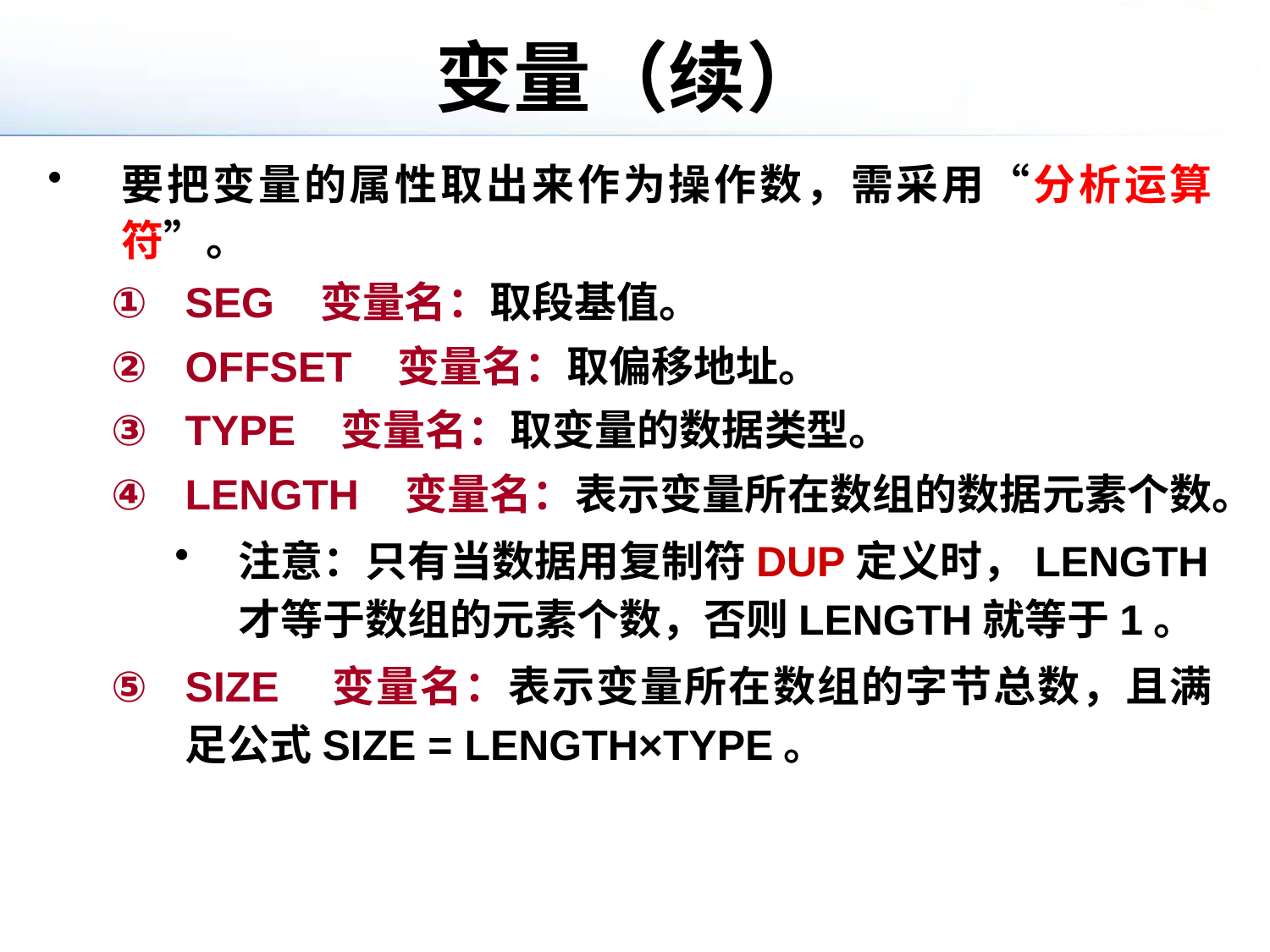

# 变量（续）
要把变量的属性取出来作为操作数，需采用“分析运算符”。
SEG   变量名：取段基值。
OFFSET   变量名：取偏移地址。
TYPE   变量名：取变量的数据类型。
LENGTH   变量名：表示变量所在数组的数据元素个数。
注意：只有当数据用复制符DUP定义时，LENGTH才等于数组的元素个数，否则LENGTH就等于1。
SIZE   变量名：表示变量所在数组的字节总数，且满足公式SIZE = LENGTH×TYPE。